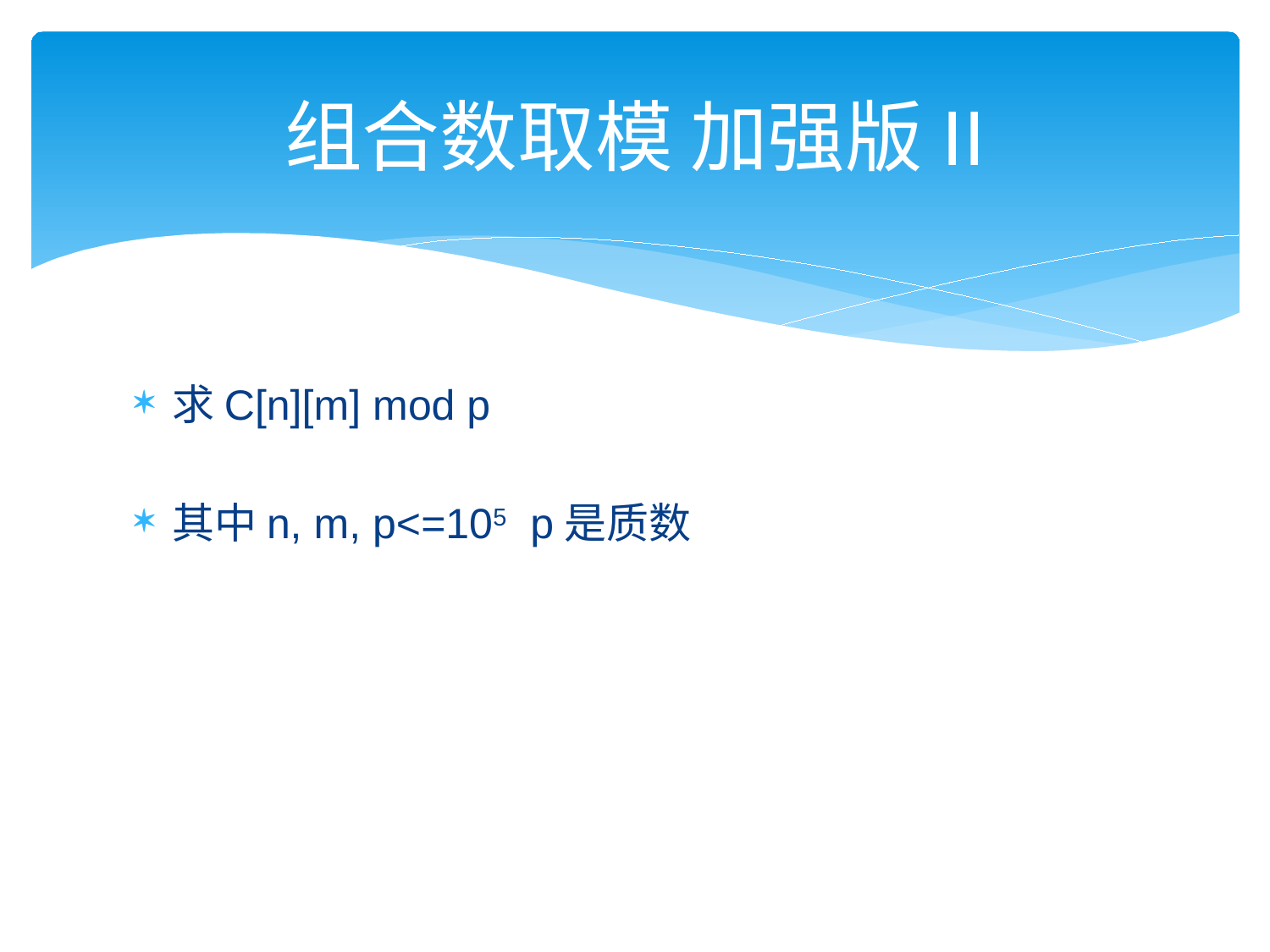

# 组合数取模 加强版II
求C[n][m] mod p

其中n, m, p<=105  p是质数